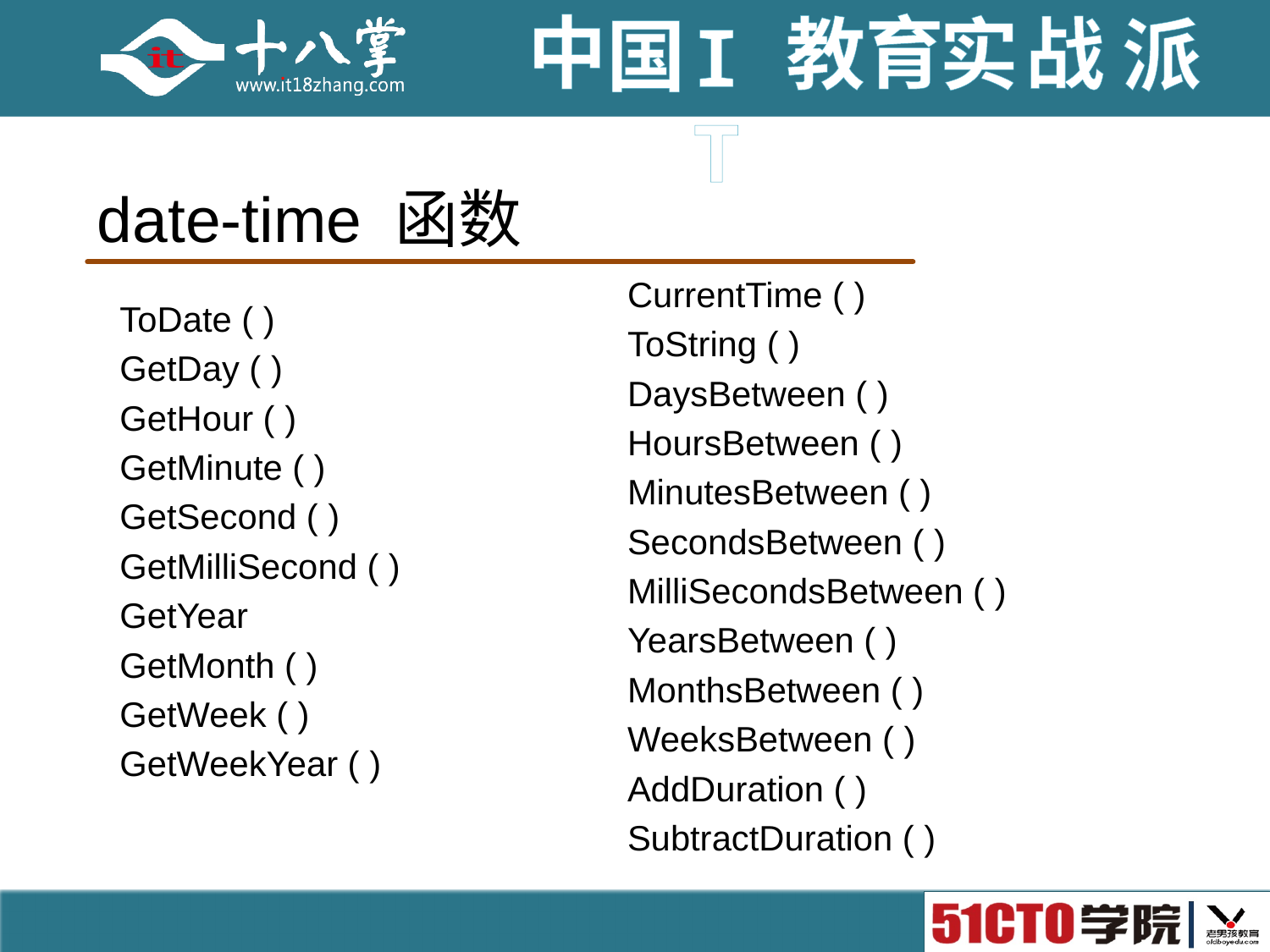

# date-time 函数
CurrentTime ( )
ToString ( )
DaysBetween ( )
HoursBetween ( )
MinutesBetween ( )
SecondsBetween ( )
MilliSecondsBetween ( )
YearsBetween ( )
MonthsBetween ( )
WeeksBetween ( )
AddDuration ( )
SubtractDuration ( )
ToDate ( )
GetDay ( )
GetHour ( )
GetMinute ( )
GetSecond ( )
GetMilliSecond ( )
GetYear
GetMonth ( )
GetWeek ( )
GetWeekYear ( )